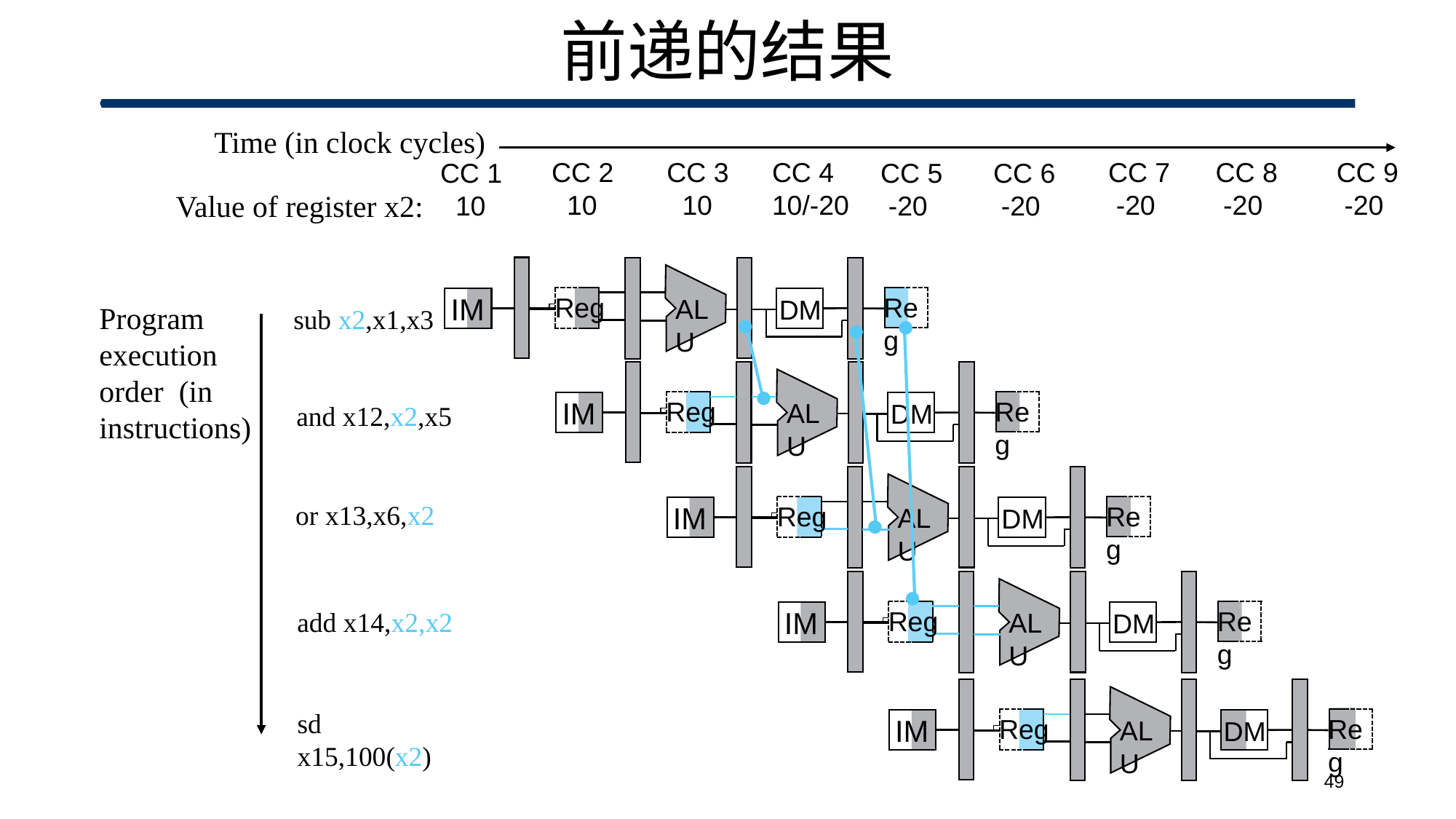

# 前递的结果
Time (in clock cycles)
CC 3
  10
CC 9
 -20
CC 4
10/-20
CC 7
 -20
CC 8
 -20
CC 2
  10
CC 5
 -20
CC 1
  10
CC 6
 -20
Value of register x2:

IM
Reg
Reg
ALU
DM
Program execution
order  (in
instructions)
sub x2,x1,x3
and x12,x2,x5
or x13,x6,x2
add x14,x2,x2
sd x15,100(x2)

IM
Reg
Reg
ALU
DM

IM
Reg
Reg
ALU
DM

IM
Reg
Reg
ALU
DM

IM
Reg
Reg
ALU
DM

49